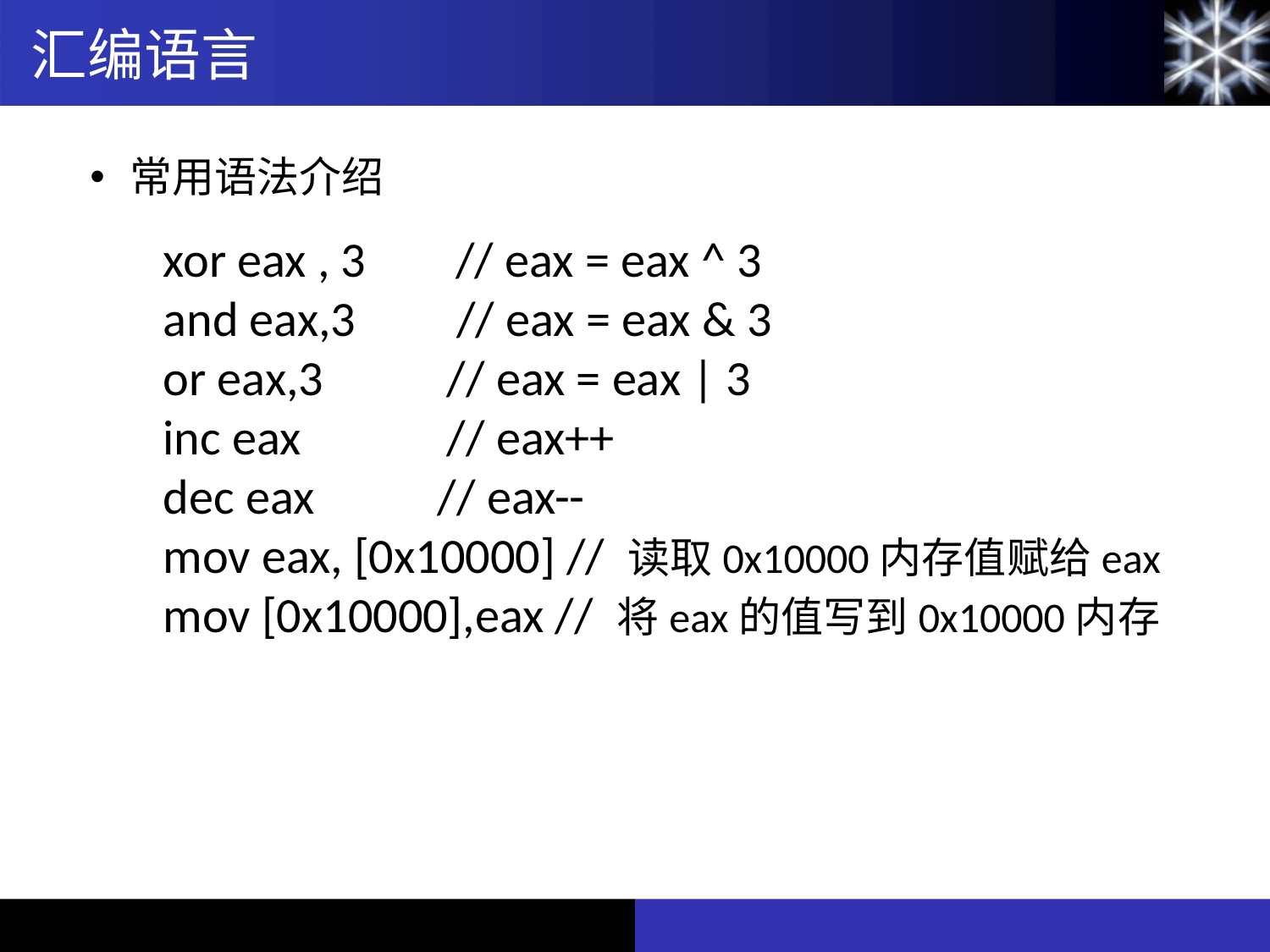

汇编语言
常用语法介绍
xor eax , 3        // eax = eax ^ 3
and eax,3         // eax = eax & 3
or eax,3           // eax = eax | 3
inc eax             // eax++
dec eax           // eax--
mov eax, [0x10000] // 读取0x10000内存值赋给eax
mov [0x10000],eax // 将eax的值写到0x10000内存